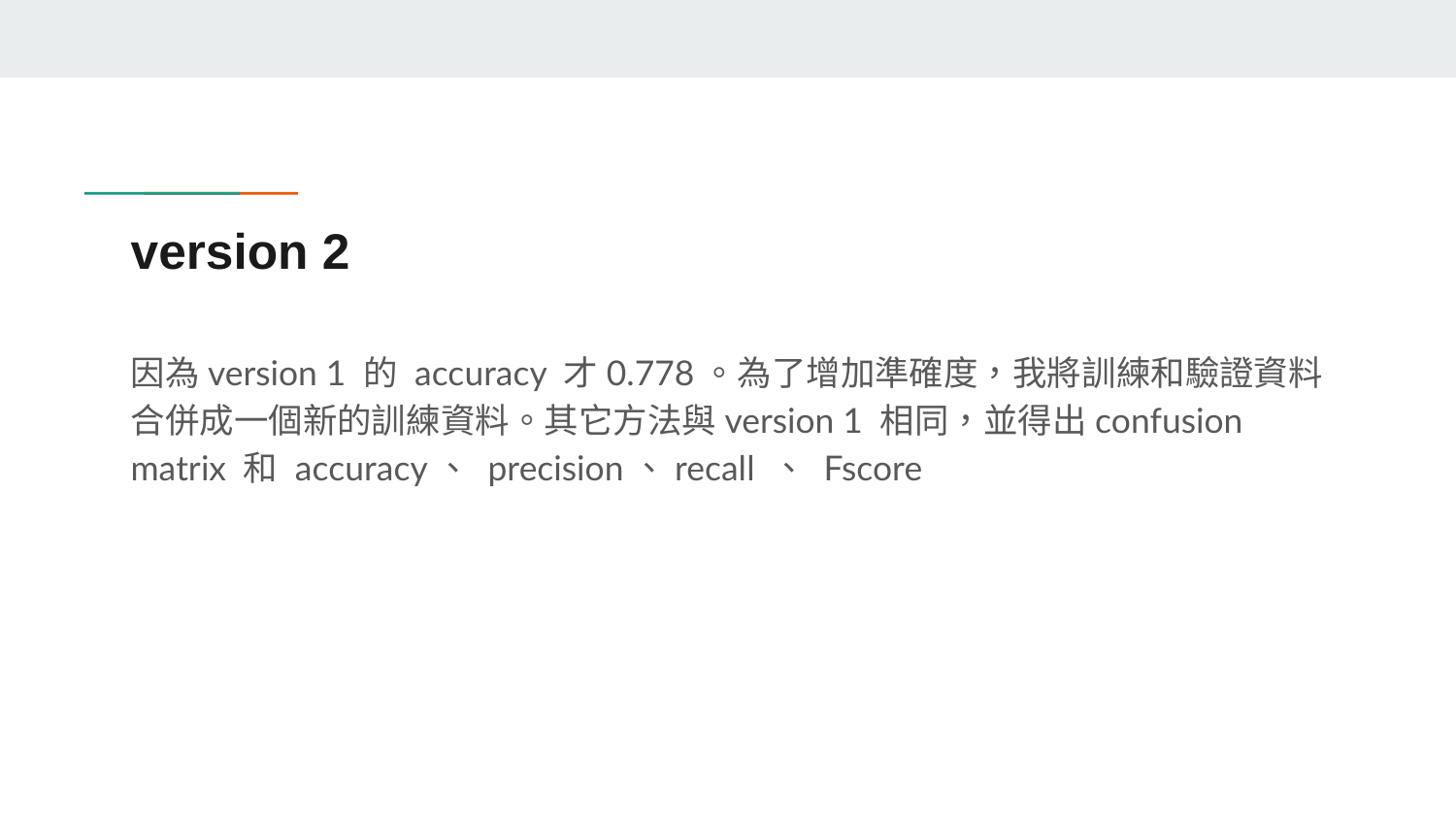

# version 2
因為version 1 的 accuracy 才0.778。為了增加準確度，我將訓練和驗證資料合併成一個新的訓練資料。其它方法與version 1 相同，並得出confusion matrix 和 accuracy、 precision、recall 、 Fscore